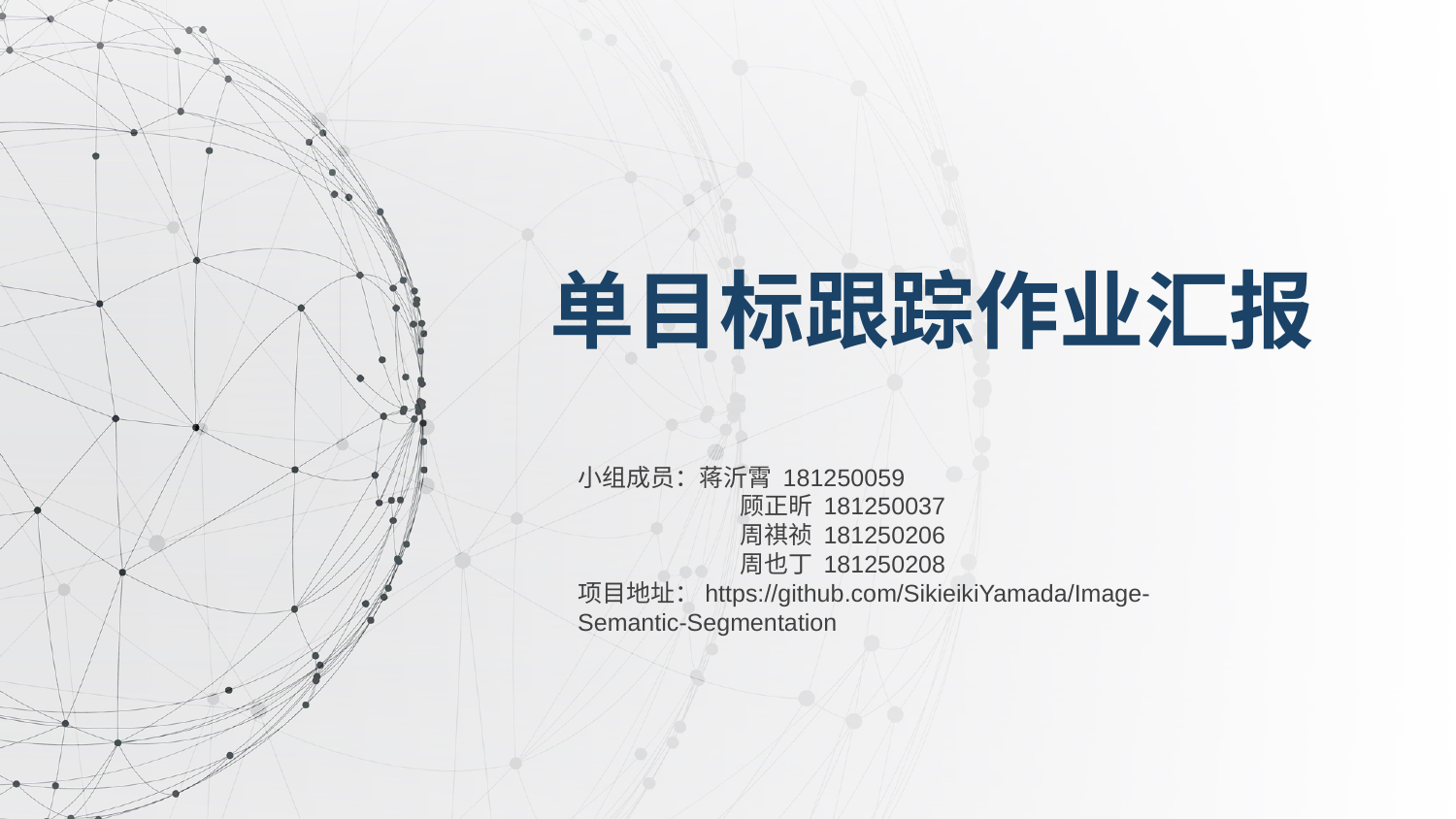

单目标跟踪作业汇报
小组成员：蒋沂霄 181250059
	  顾正昕 181250037
	  周祺祯 181250206
 	  周也丁 181250208
项目地址：https://github.com/SikieikiYamada/Image-Semantic-Segmentation